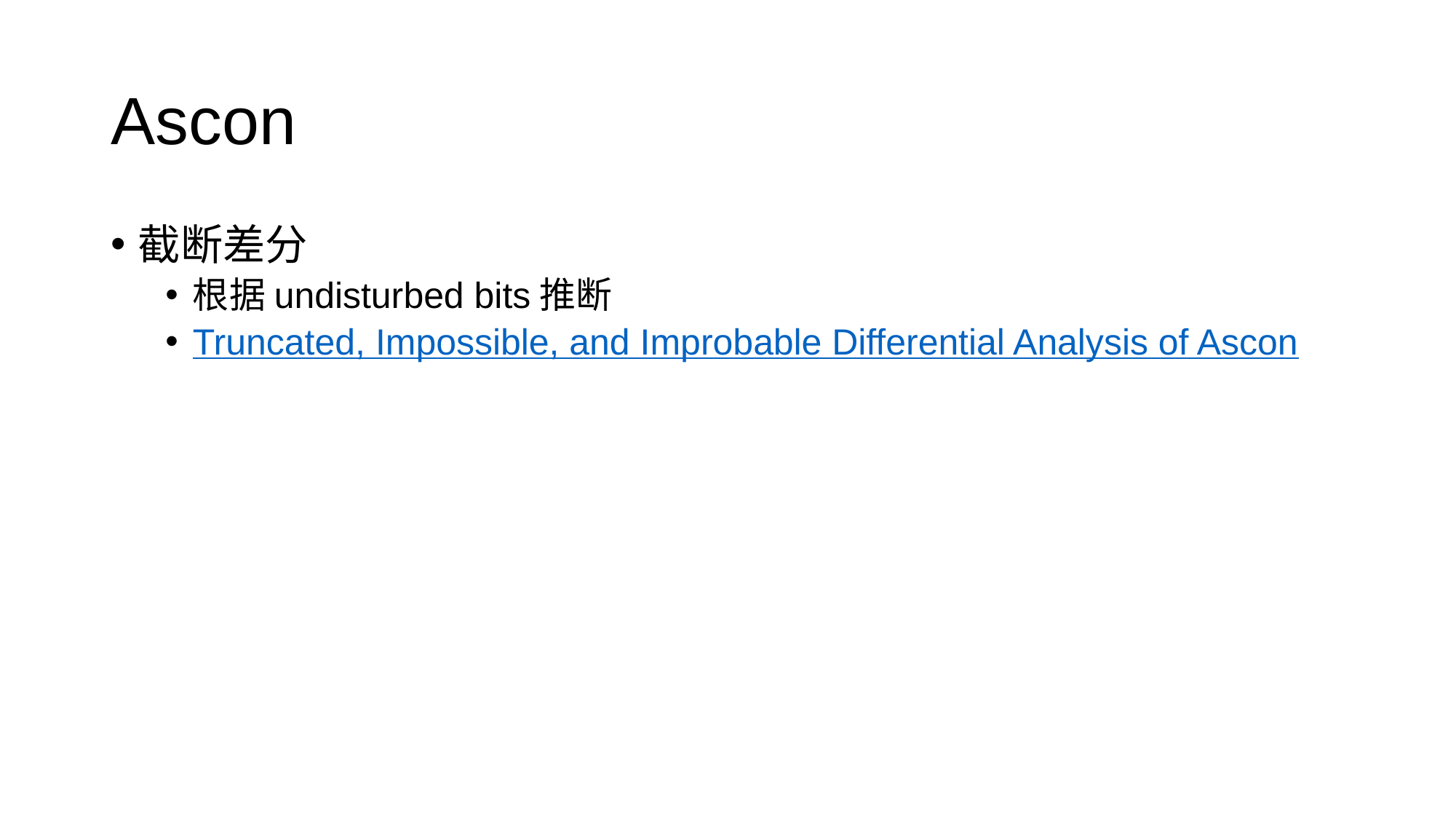

# Ascon
截断差分
根据undisturbed bits推断
Truncated, Impossible, and Improbable Differential Analysis of Ascon